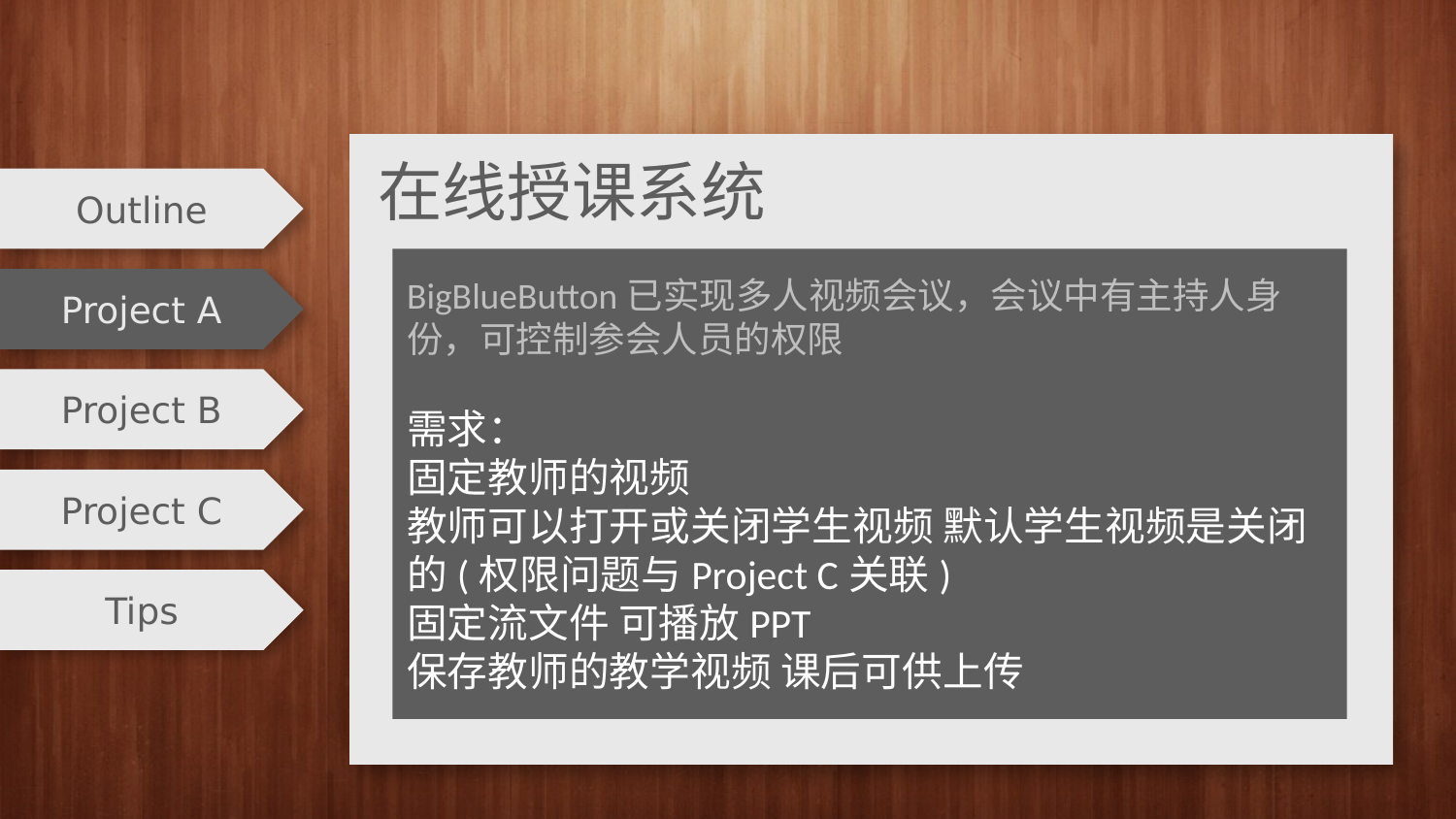

在线授课系统
Outline
BigBlueButton已实现多人视频会议，会议中有主持人身份，可控制参会人员的权限

需求：
固定教师的视频
教师可以打开或关闭学生视频 默认学生视频是关闭的(权限问题与Project C关联)
固定流文件 可播放PPT
保存教师的教学视频 课后可供上传
Project A
Project B
Project C
Tips